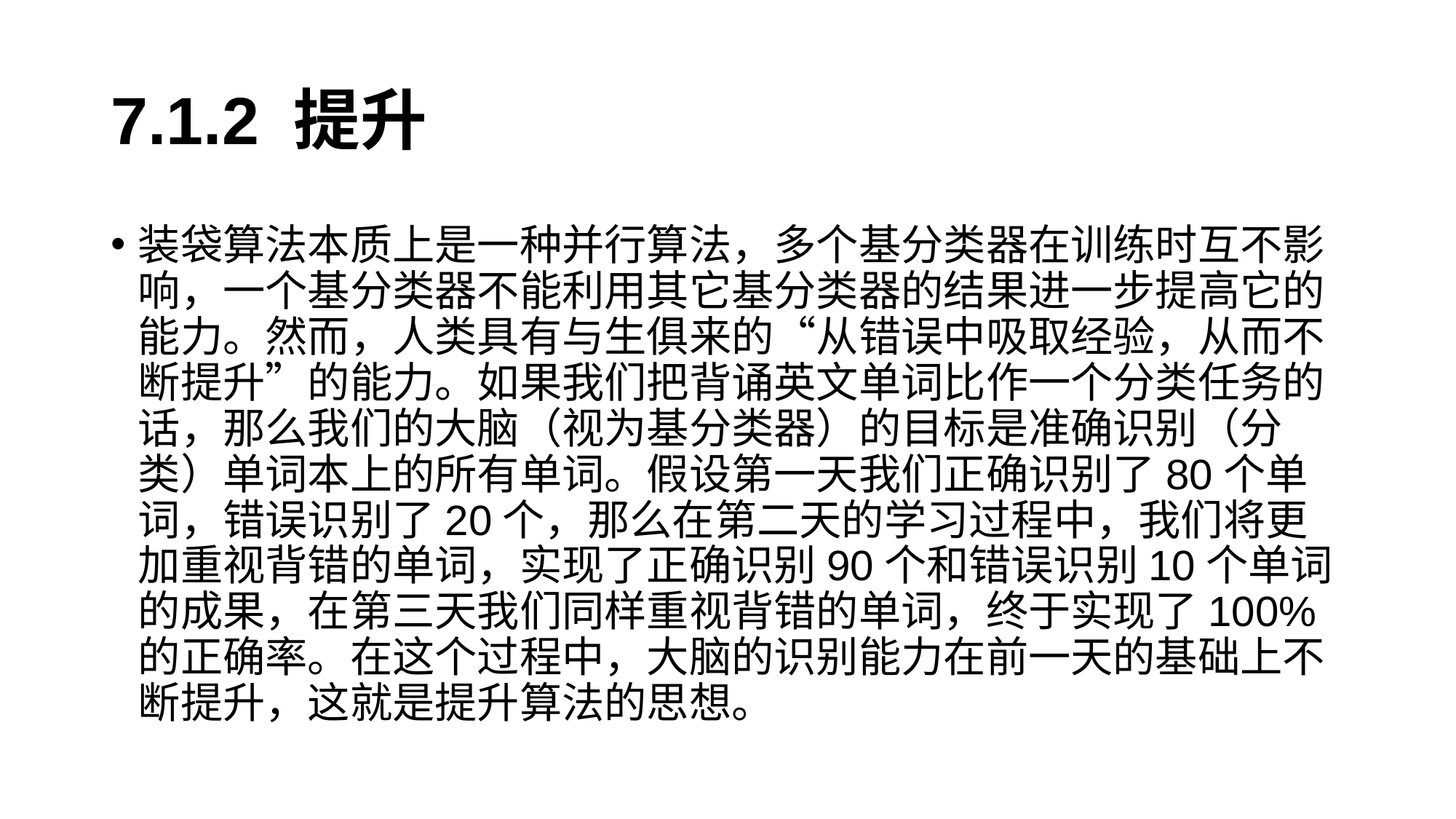

# 7.1.2 提升
装袋算法本质上是一种并行算法，多个基分类器在训练时互不影响，一个基分类器不能利用其它基分类器的结果进一步提高它的能力。然而，人类具有与生俱来的“从错误中吸取经验，从而不断提升”的能力。如果我们把背诵英文单词比作一个分类任务的话，那么我们的大脑（视为基分类器）的目标是准确识别（分类）单词本上的所有单词。假设第一天我们正确识别了80个单词，错误识别了20个，那么在第二天的学习过程中，我们将更加重视背错的单词，实现了正确识别90个和错误识别10个单词的成果，在第三天我们同样重视背错的单词，终于实现了100%的正确率。在这个过程中，大脑的识别能力在前一天的基础上不断提升，这就是提升算法的思想。